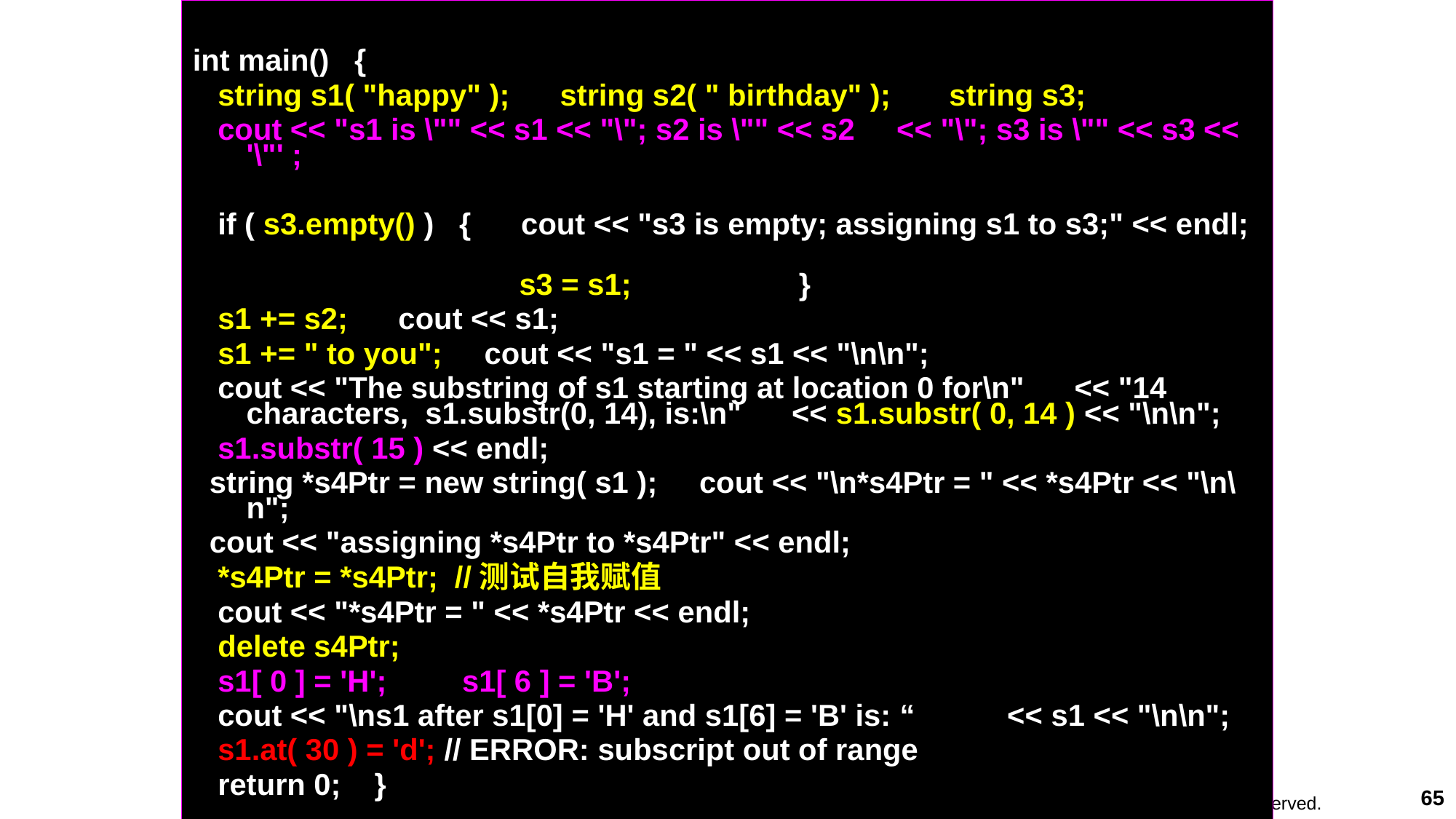

int main()   {
   string s1( "happy" );      string s2( " birthday" );       string s3;
   cout << "s1 is \"" << s1 << "\"; s2 is \"" << s2     << "\"; s3 is \"" << s3 << '\"' ;

   if ( s3.empty() )   {      cout << "s3 is empty; assigning s1 to s3;" << endl;
                                       s3 = s1;                    }
   s1 += s2;      cout << s1;
   s1 += " to you";     cout << "s1 = " << s1 << "\n\n";
   cout << "The substring of s1 starting at location 0 for\n"      << "14 characters,  s1.substr(0, 14), is:\n"      << s1.substr( 0, 14 ) << "\n\n";
   s1.substr( 15 ) << endl;
  string *s4Ptr = new string( s1 );     cout << "\n*s4Ptr = " << *s4Ptr << "\n\n";
  cout << "assigning *s4Ptr to *s4Ptr" << endl;
   *s4Ptr = *s4Ptr;  //测试自我赋值
   cout << "*s4Ptr = " << *s4Ptr << endl;
   delete s4Ptr;
   s1[ 0 ] = 'H';         s1[ 6 ] = 'B';
   cout << "\ns1 after s1[0] = 'H' and s1[6] = 'B' is: “           << s1 << "\n\n";
   s1.at( 30 ) = 'd'; // ERROR: subscript out of range
   return 0;    }